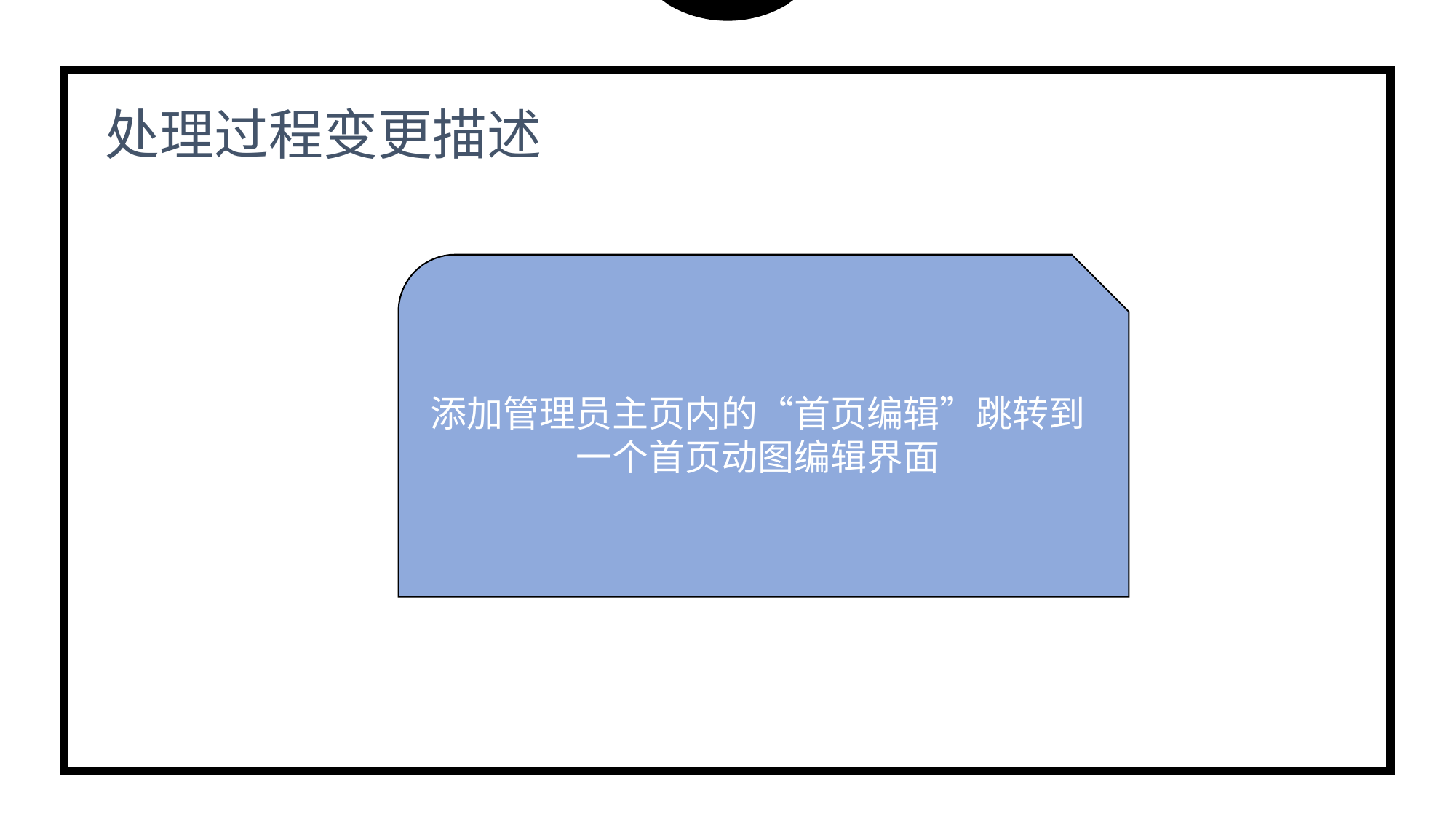

处理过程变更描述
添加管理员主页内的“首页编辑”跳转到一个首页动图编辑界面